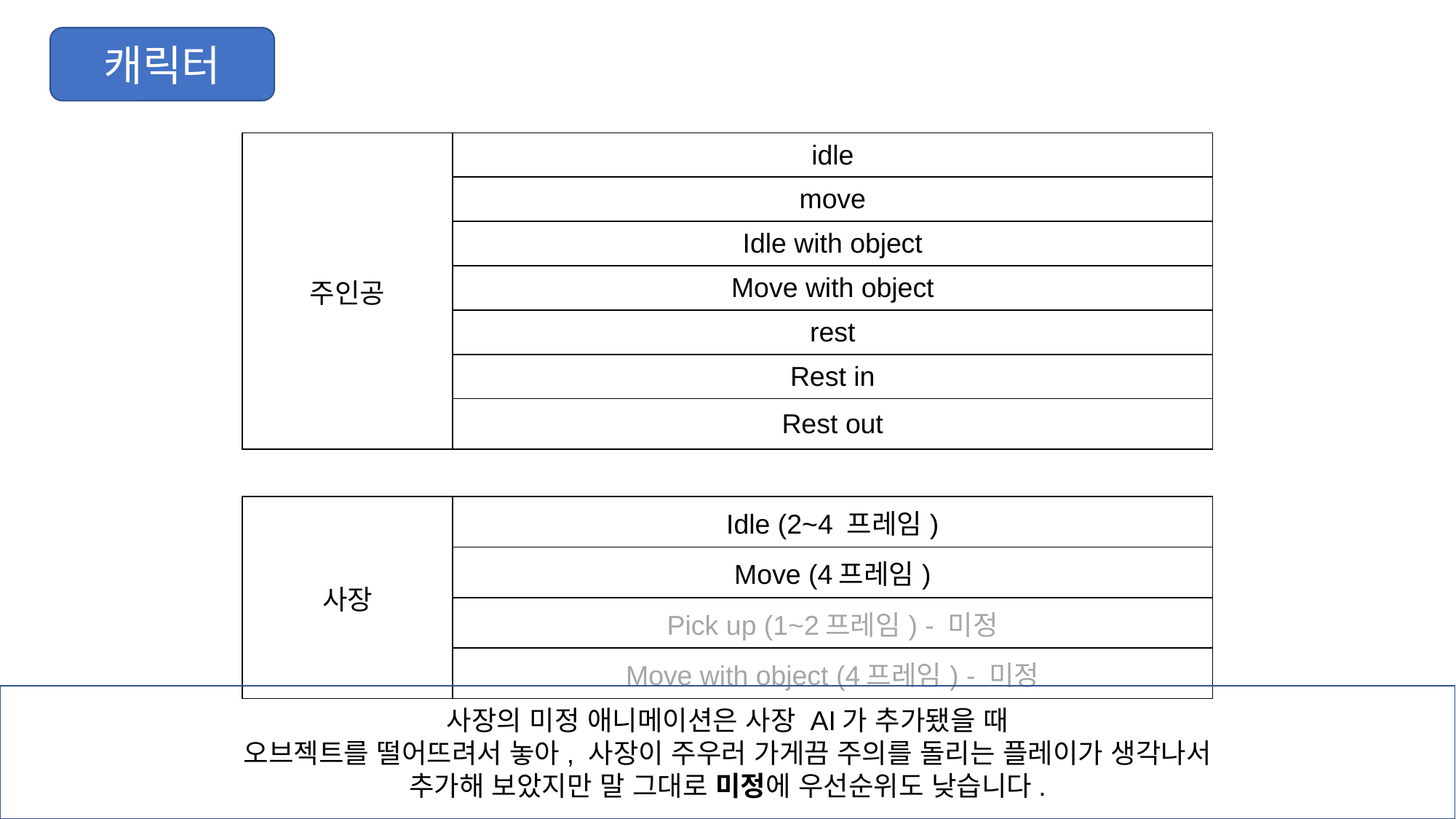

캐릭터
| 주인공 | idle |
| --- | --- |
|  | move |
|  | Idle with object |
|  | Move with object |
|  | rest |
|  | Rest in |
|  | Rest out |
| 사장 | Idle (2~4 프레임) |
| --- | --- |
|  | Move (4프레임) |
|  | Pick up (1~2프레임) - 미정 |
|  | Move with object (4프레임) - 미정 |
사장의 미정 애니메이션은 사장 AI가 추가됐을 때
오브젝트를 떨어뜨려서 놓아, 사장이 주우러 가게끔 주의를 돌리는 플레이가 생각나서
추가해 보았지만 말 그대로 미정에 우선순위도 낮습니다.